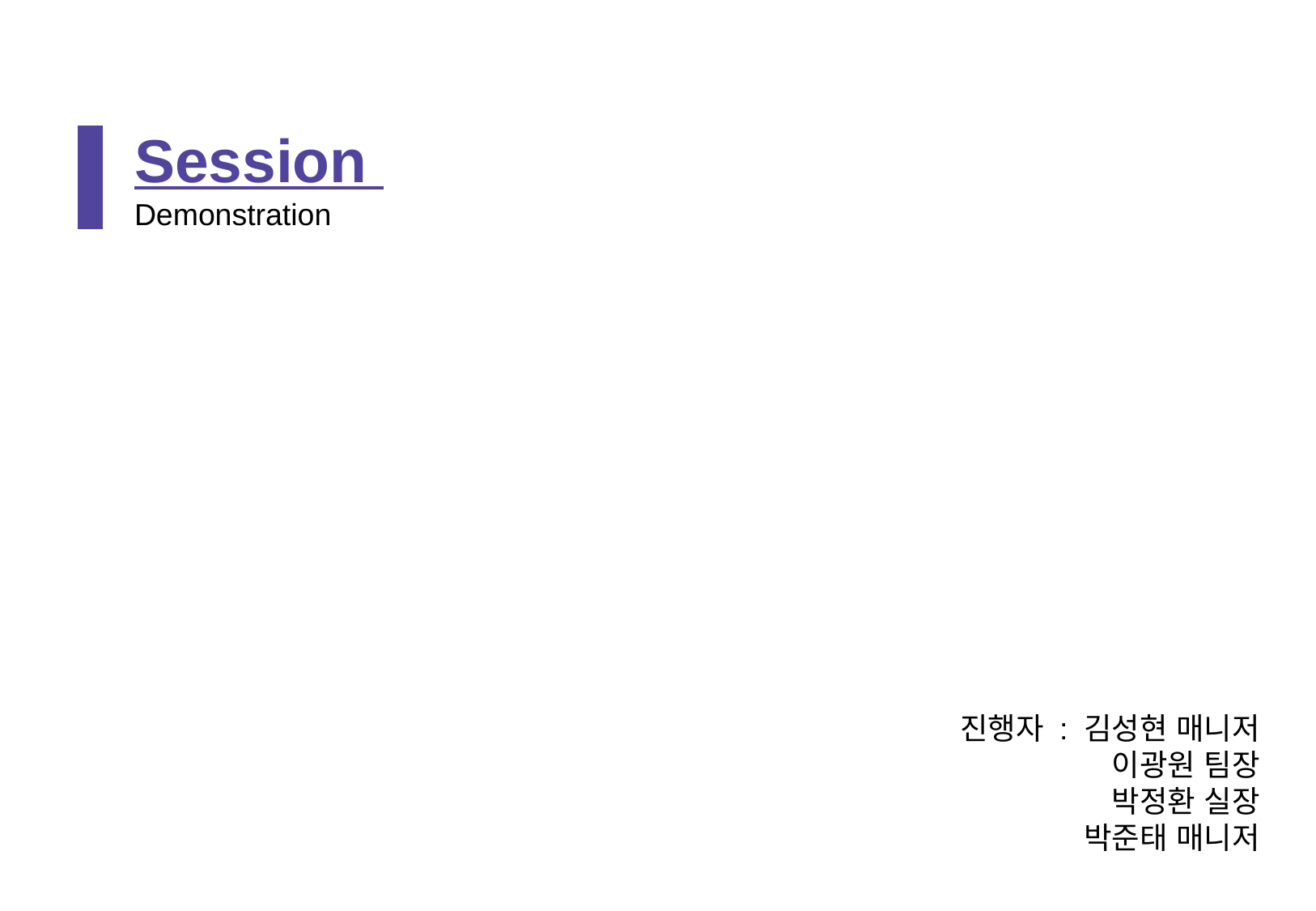

Session
Demonstration

진행자 : 김성현 매니저
이광원 팀장
박정환 실장
박준태 매니저